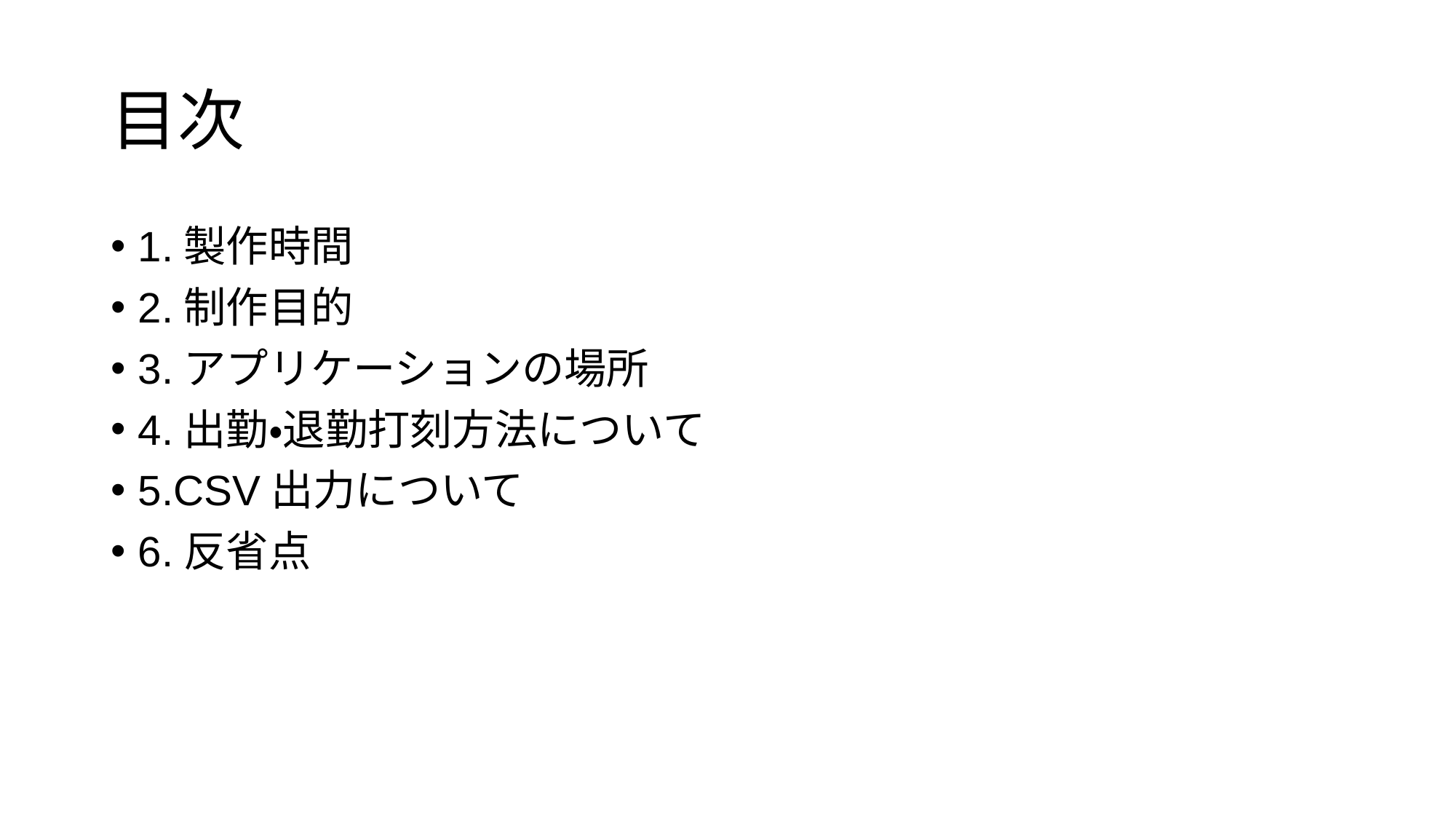

# 目次
1.製作時間
2.制作目的
3.アプリケーションの場所
4.出勤・退勤打刻方法について
5.CSV出力について
6.反省点